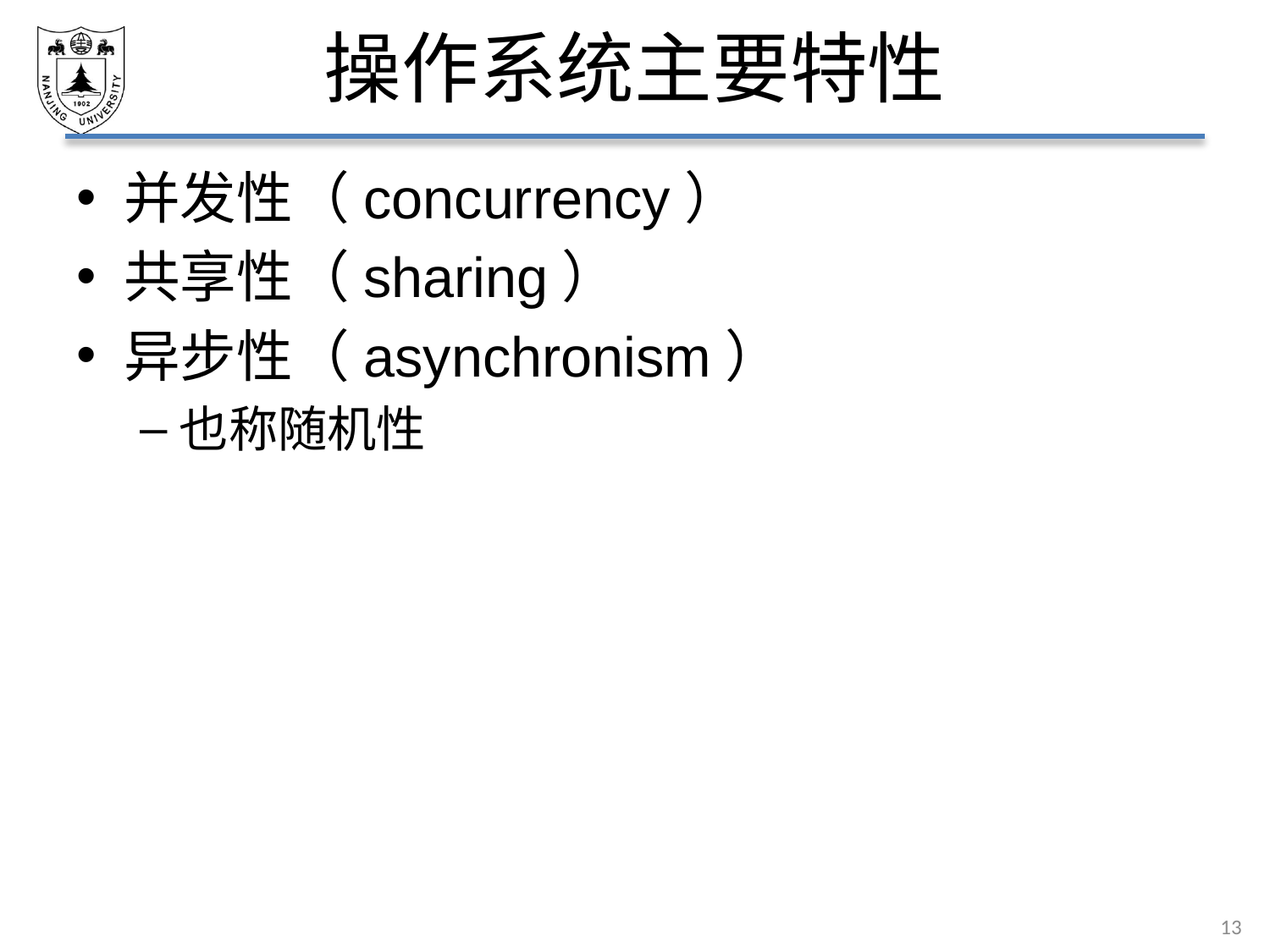

# 操作系统主要特性
并发性（concurrency）
共享性（sharing）
异步性（asynchronism）
也称随机性

13